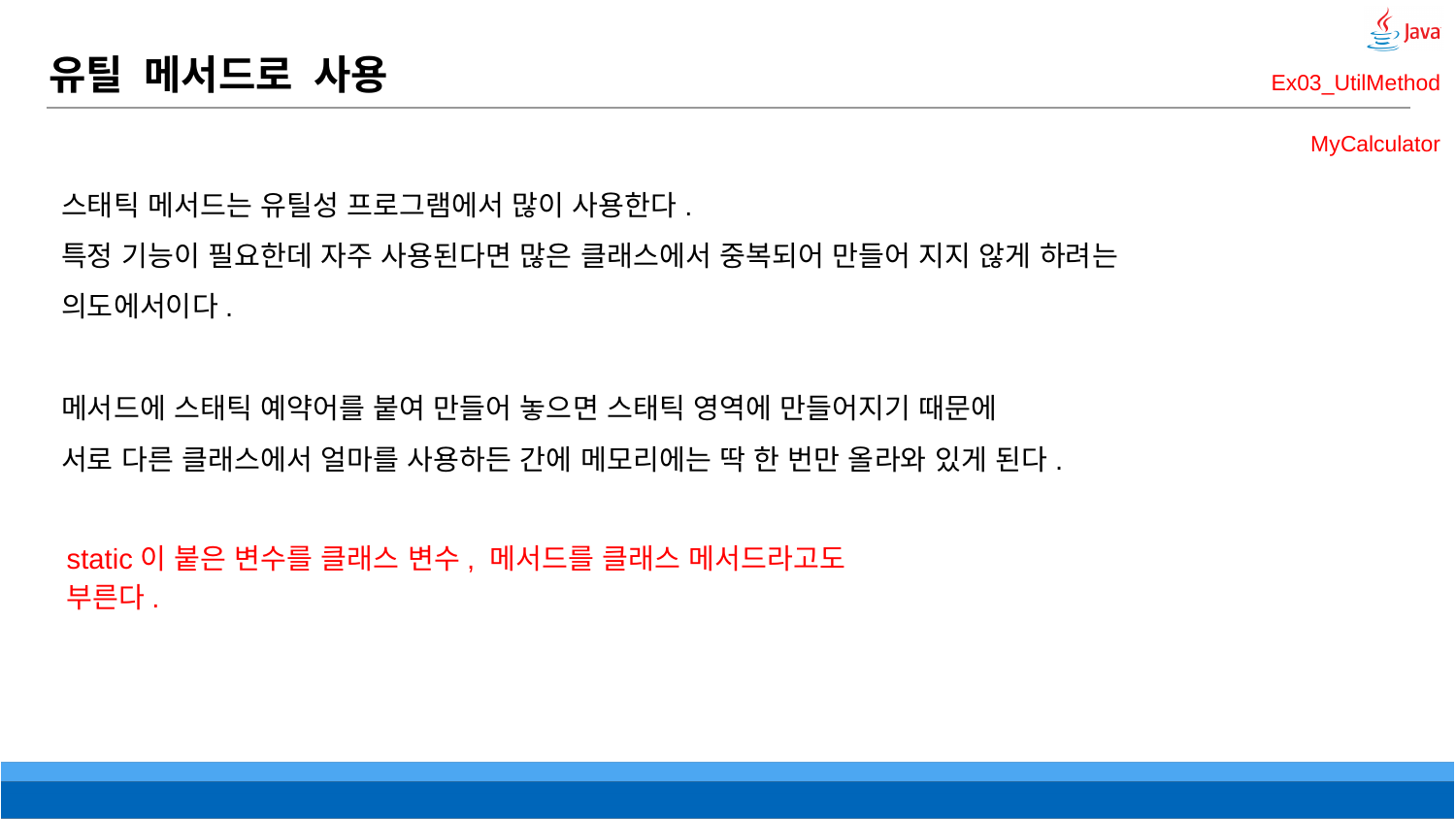

# 유틸 메서드로 사용
Ex03_UtilMethod
MyCalculator
스태틱 메서드는 유틸성 프로그램에서 많이 사용한다.
특정 기능이 필요한데 자주 사용된다면 많은 클래스에서 중복되어 만들어 지지 않게 하려는 의도에서이다.

메서드에 스태틱 예약어를 붙여 만들어 놓으면 스태틱 영역에 만들어지기 때문에
서로 다른 클래스에서 얼마를 사용하든 간에 메모리에는 딱 한 번만 올라와 있게 된다.
static이 붙은 변수를 클래스 변수, 메서드를 클래스 메서드라고도 부른다.